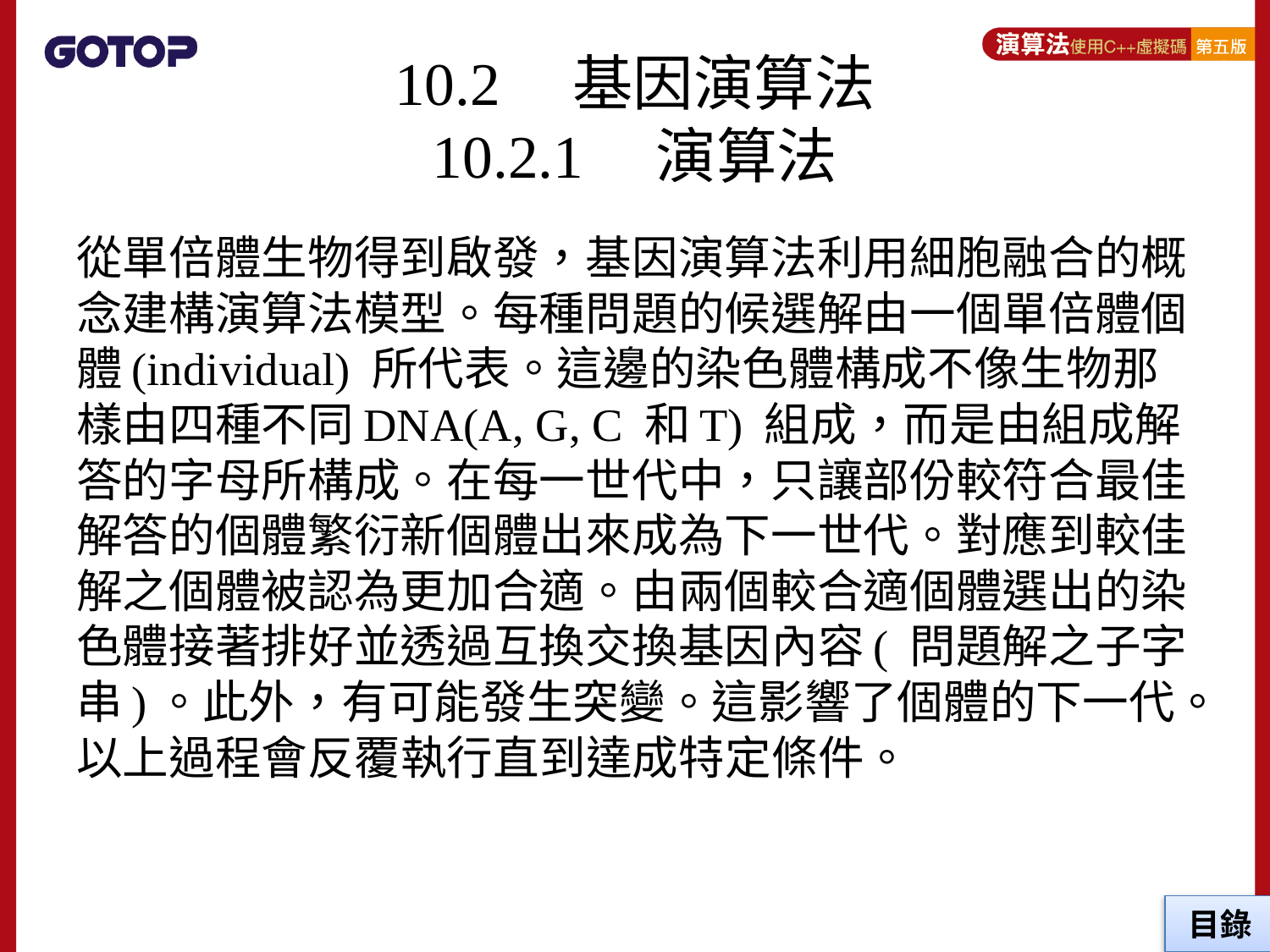

# 10.2　基因演算法 10.2.1　演算法
從單倍體生物得到啟發，基因演算法利用細胞融合的概念建構演算法模型。每種問題的候選解由一個單倍體個體(individual) 所代表。這邊的染色體構成不像生物那樣由四種不同DNA(A, G, C 和T) 組成，而是由組成解答的字母所構成。在每一世代中，只讓部份較符合最佳解答的個體繁衍新個體出來成為下一世代。對應到較佳解之個體被認為更加合適。由兩個較合適個體選出的染色體接著排好並透過互換交換基因內容( 問題解之子字串)。此外，有可能發生突變。這影響了個體的下一代。以上過程會反覆執行直到達成特定條件。